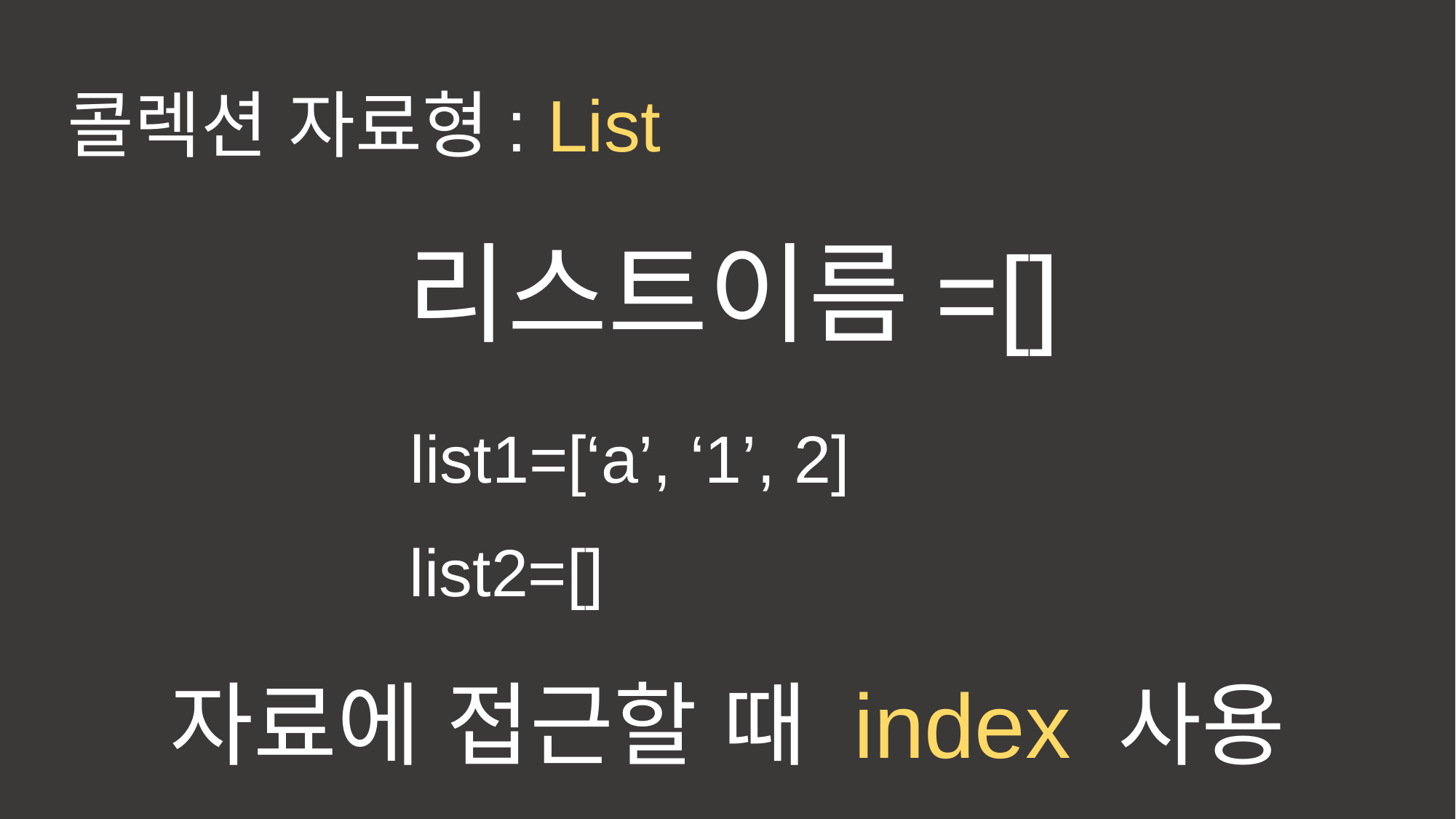

콜렉션 자료형: List
리스트이름=[]
list1=[‘a’, ‘1’, 2]
list2=[]
자료에 접근할 때 index 사용